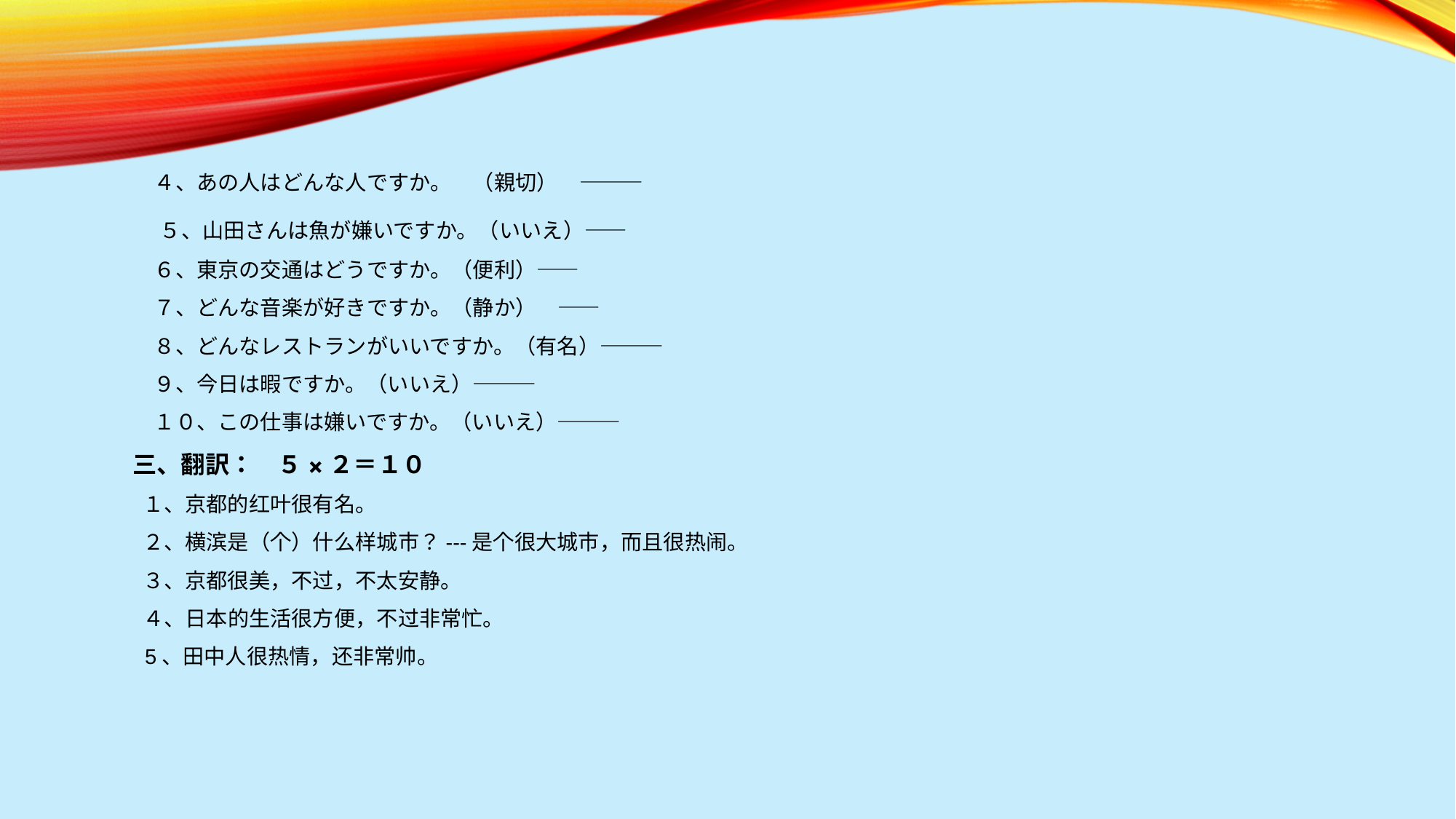

４、あの人はどんな人ですか。　（親切）　―――
　５、山田さんは魚が嫌いですか。（いいえ）――
　６、東京の交通はどうですか。（便利）――
　７、どんな音楽が好きですか。（静か）　――
　８、どんなレストランがいいですか。（有名）―――
　９、今日は暇ですか。（いいえ）―――
　１０、この仕事は嫌いですか。（いいえ）―――
三、翻訳：　５×２＝１０
 １、京都的红叶很有名。
 ２、横滨是（个）什么样城市？---是个很大城市，而且很热闹。
 ３、京都很美，不过，不太安静。
 ４、日本的生活很方便，不过非常忙。
  5、田中人很热情，还非常帅。